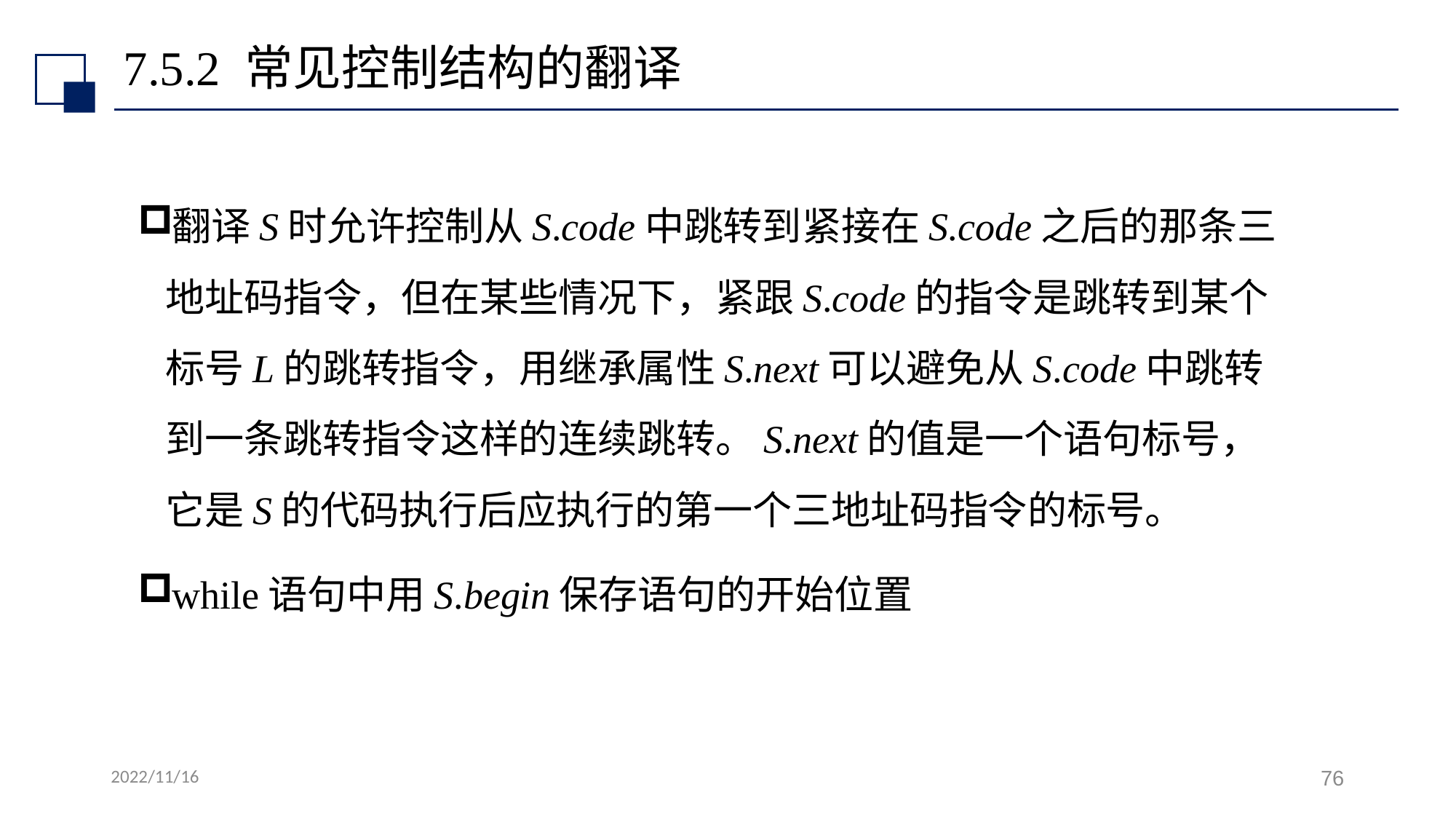

# 7.5.2 常见控制结构的翻译
翻译S时允许控制从S.code中跳转到紧接在S.code之后的那条三地址码指令，但在某些情况下，紧跟S.code的指令是跳转到某个标号L的跳转指令，用继承属性S.next可以避免从S.code中跳转到一条跳转指令这样的连续跳转。S.next的值是一个语句标号，它是S的代码执行后应执行的第一个三地址码指令的标号。
while语句中用S.begin保存语句的开始位置
2022/11/16
76